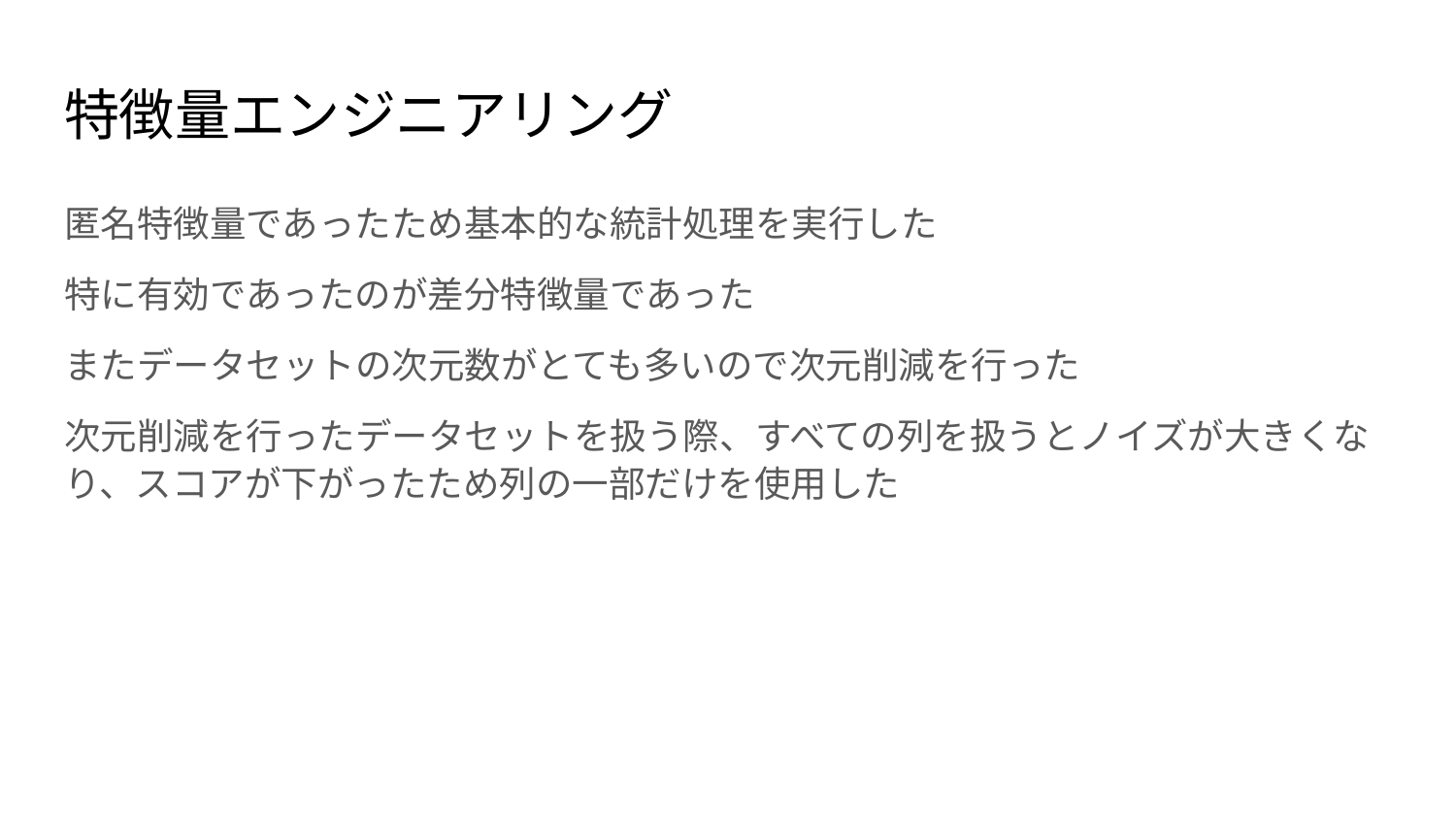

# 特徴量エンジニアリング
匿名特徴量であったため基本的な統計処理を実行した
特に有効であったのが差分特徴量であった
またデータセットの次元数がとても多いので次元削減を行った
次元削減を行ったデータセットを扱う際、すべての列を扱うとノイズが大きくなり、スコアが下がったため列の一部だけを使用した